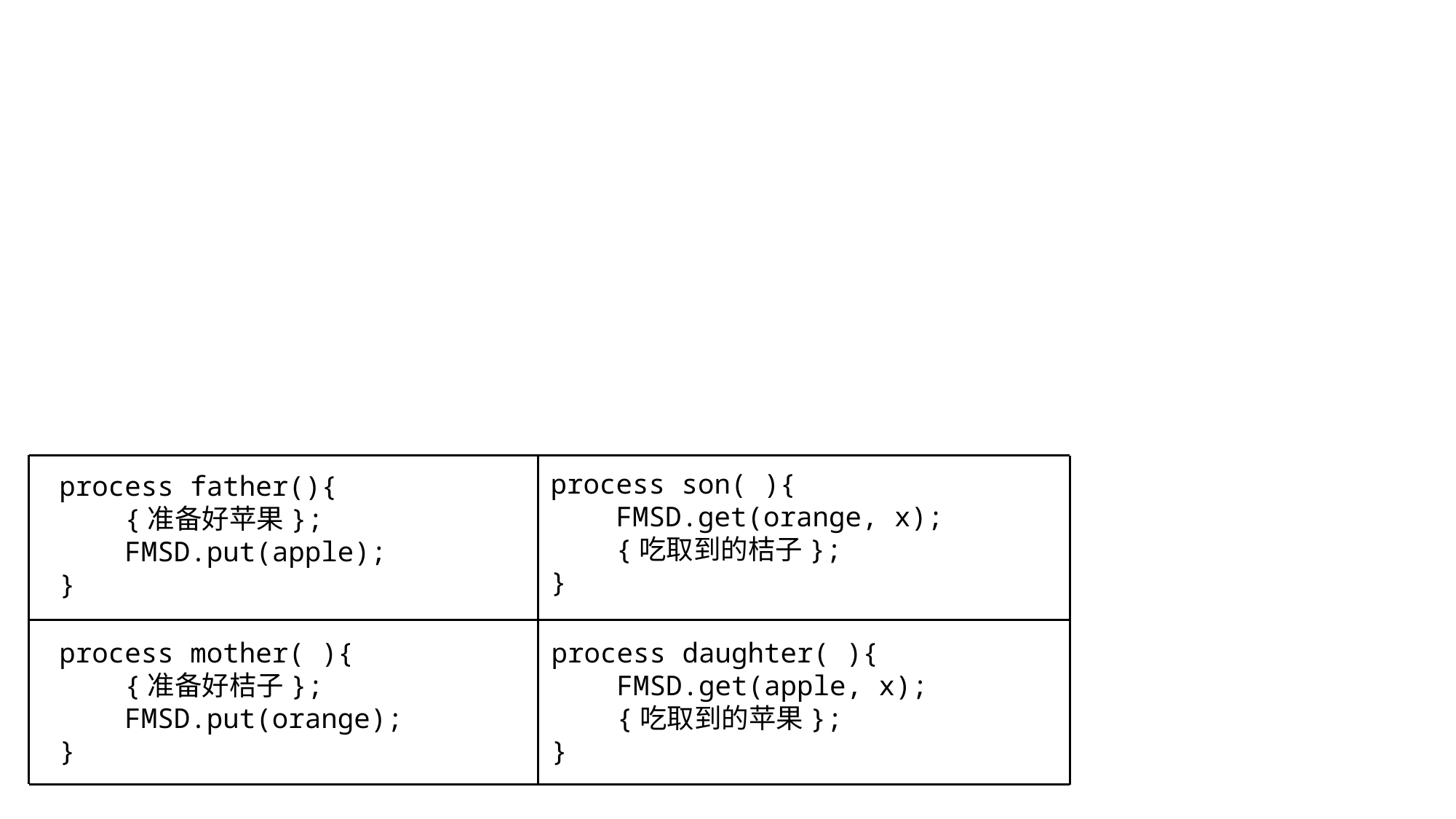

process son( ){
    FMSD.get(orange, x);
    {吃取到的桔子};
}
process father(){
    {准备好苹果};
    FMSD.put(apple);
}
process mother( ){
    {准备好桔子};
    FMSD.put(orange);
}
process daughter( ){
    FMSD.get(apple, x);
    {吃取到的苹果};
}